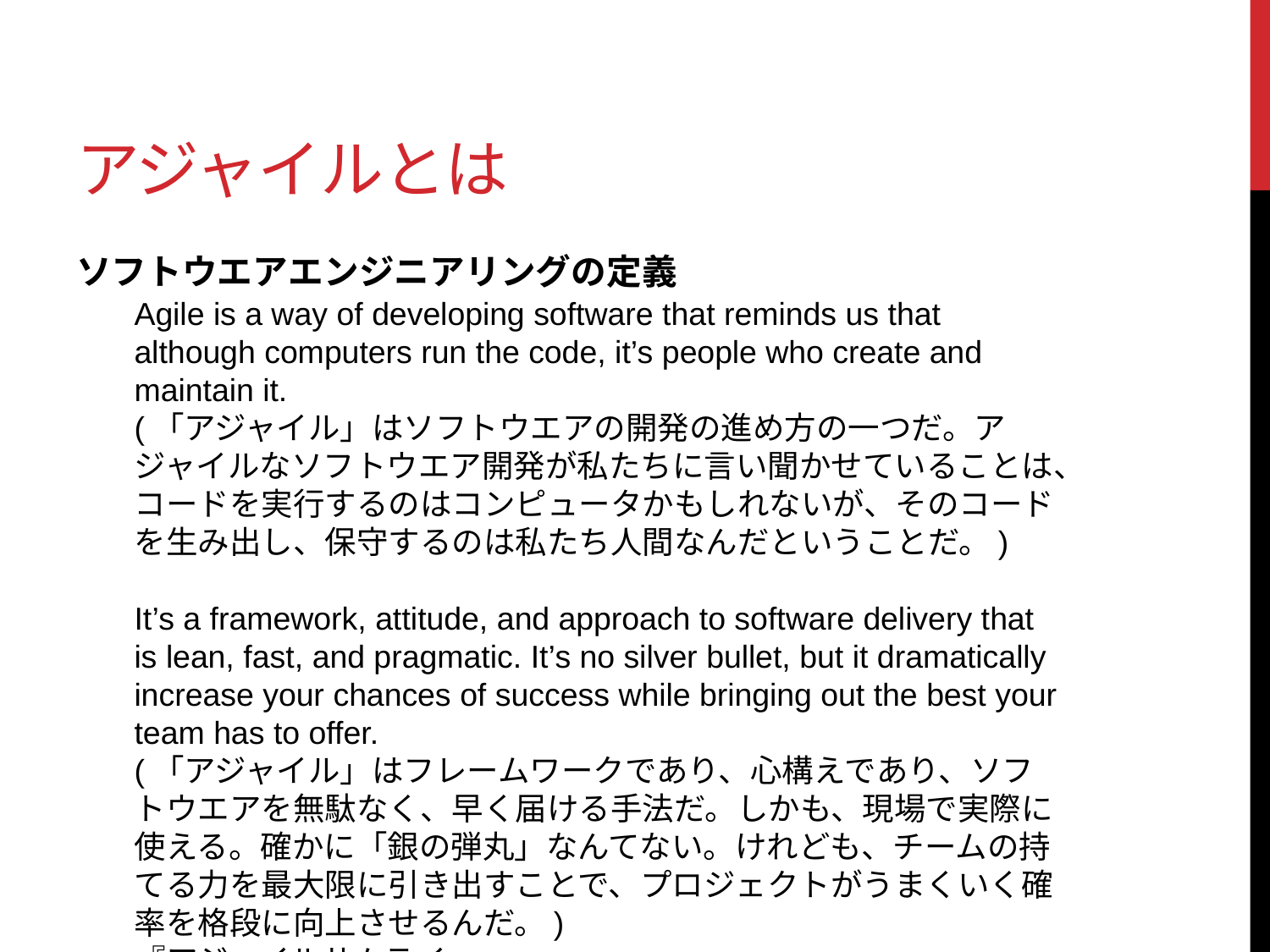

# アジャイルとは
ソフトウエアエンジニアリングの定義

Agile is a way of developing software that reminds us that although computers run the code, it’s people who create and maintain it.
(「アジャイル」はソフトウエアの開発の進め方の一つだ。アジャイルなソフトウエア開発が私たちに言い聞かせていることは、コードを実行するのはコンピュータかもしれないが、そのコードを生み出し、保守するのは私たち人間なんだということだ。)

It’s a framework, attitude, and approach to software delivery that is lean, fast, and pragmatic. It’s no silver bullet, but it dramatically increase your chances of success while bringing out the best your team has to offer.
(「アジャイル」はフレームワークであり、心構えであり、ソフトウエアを無駄なく、早く届ける手法だ。しかも、現場で実際に使える。確かに「銀の弾丸」なんてない。けれども、チームの持てる力を最大限に引き出すことで、プロジェクトがうまくいく確率を格段に向上させるんだ。)
『アジャイルサムライ』